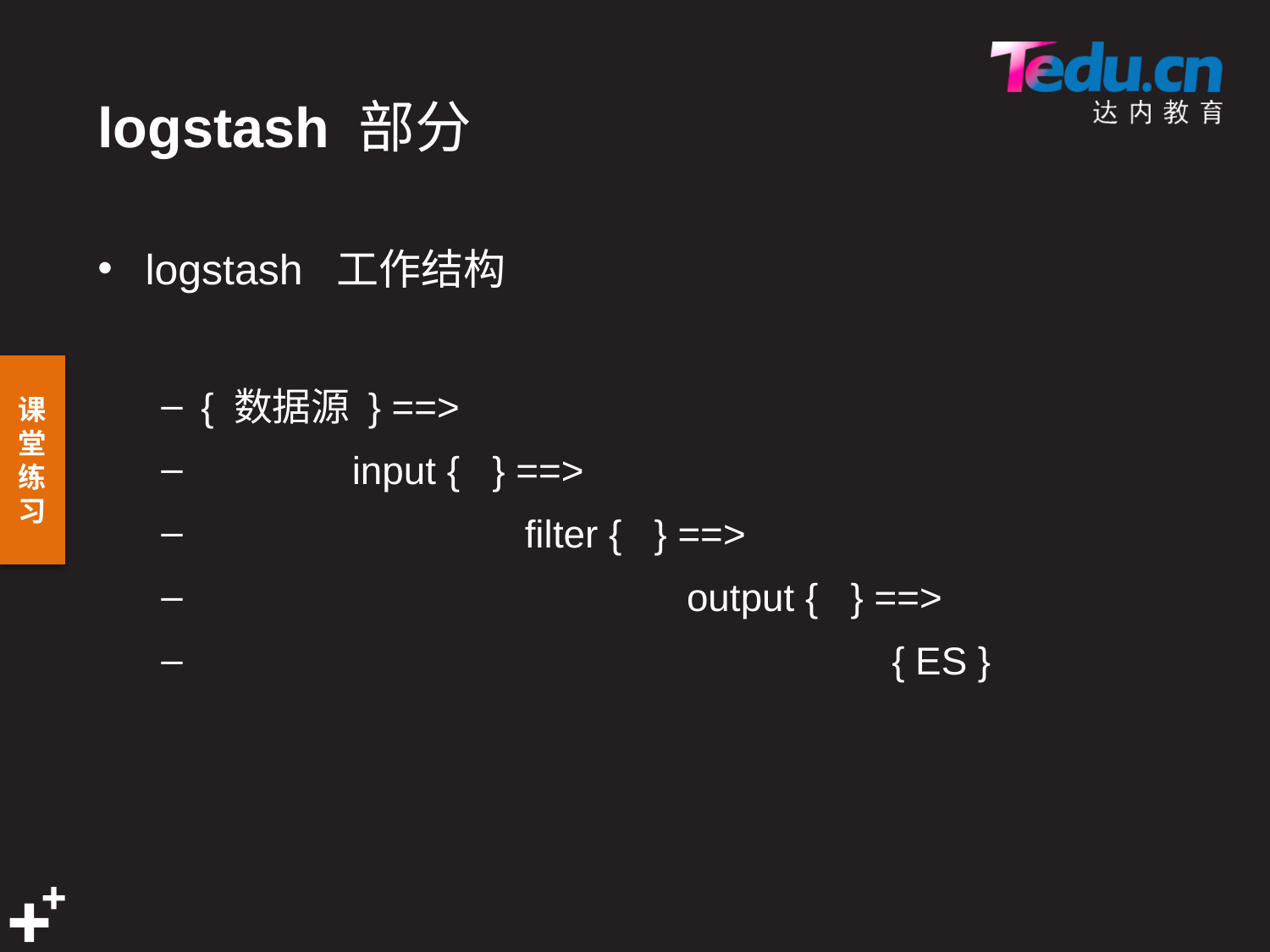

# logstash 部分
logstash  工作结构

{ 数据源 } ==>
              input {   } ==>
                              filter {   } ==>
                                             output {   } ==>
                                                                { ES }